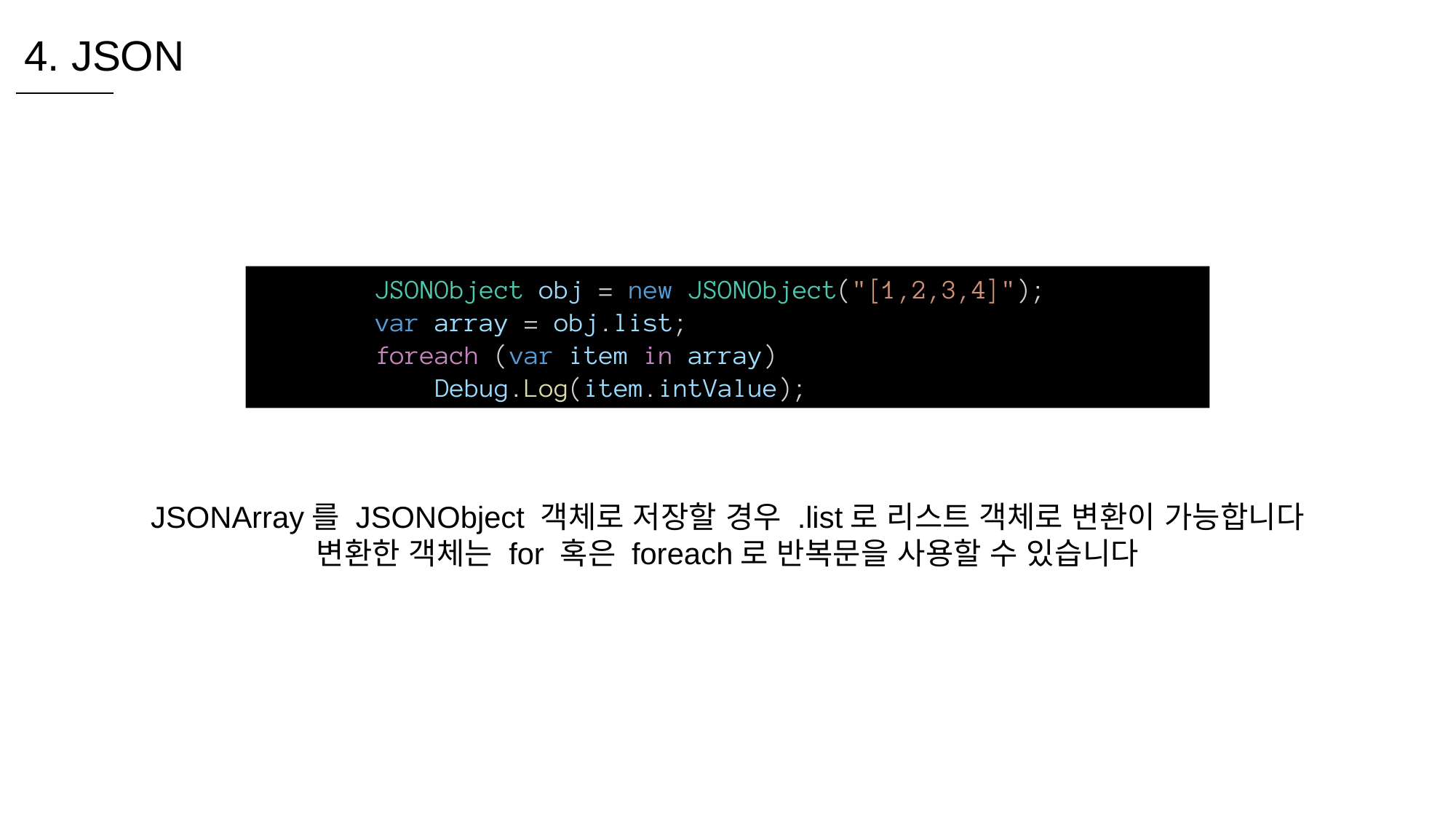

4. JSON
        JSONObject obj = new JSONObject("[1,2,3,4]");
        var array = obj.list;
        foreach (var item in array)
            Debug.Log(item.intValue);
JSONArray를 JSONObject 객체로 저장할 경우 .list로 리스트 객체로 변환이 가능합니다
변환한 객체는 for 혹은 foreach로 반복문을 사용할 수 있습니다